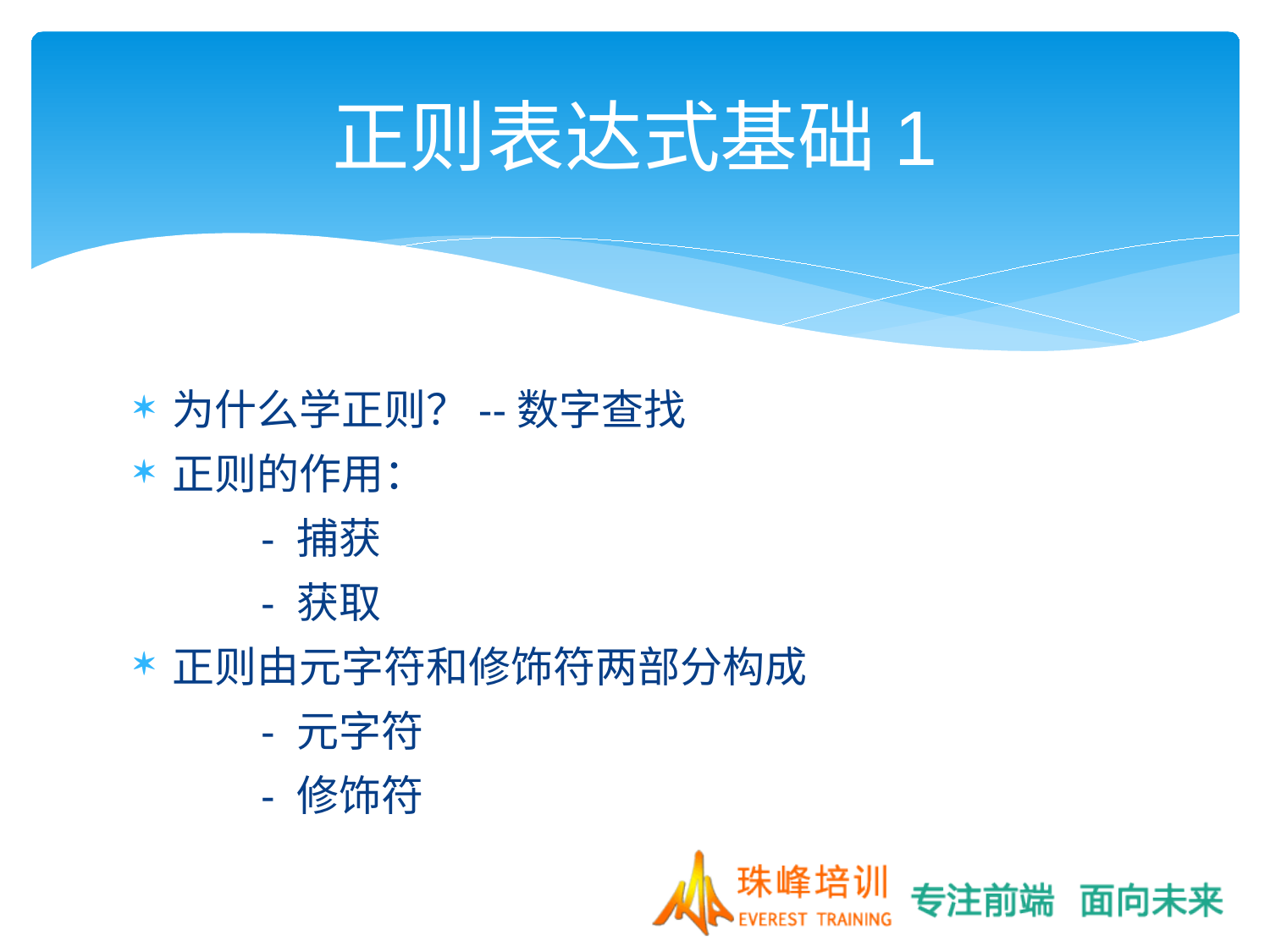

# 正则表达式基础1
为什么学正则？--数字查找
正则的作用：
	- 捕获
	- 获取
正则由元字符和修饰符两部分构成
	- 元字符
	- 修饰符